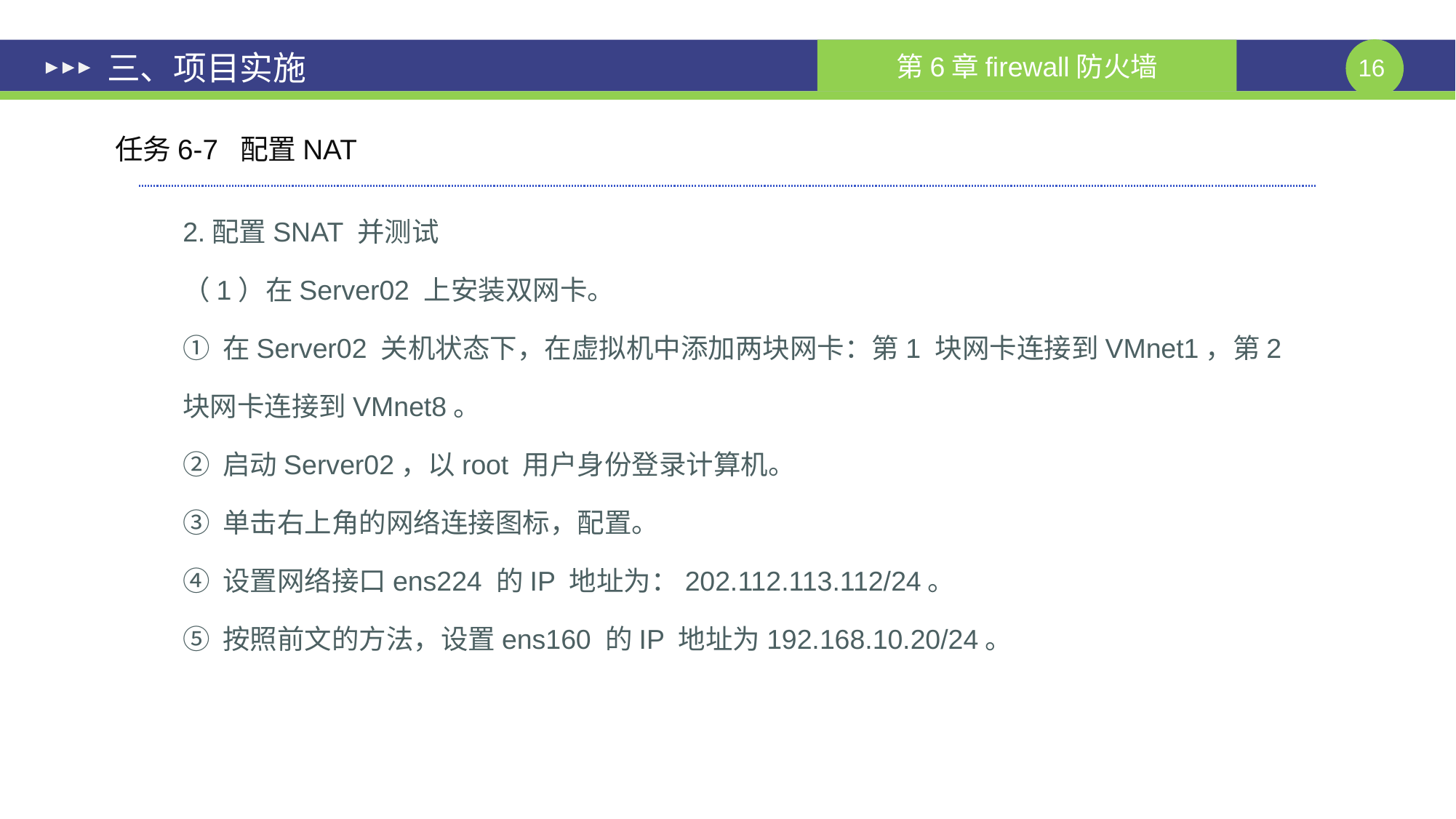

# 三、项目实施
任务6-7  配置NAT

2.配置SNAT 并测试
（1）在Server02 上安装双网卡。
① 在Server02 关机状态下，在虚拟机中添加两块网卡：第1 块网卡连接到VMnet1，第2
块网卡连接到VMnet8。
② 启动Server02，以root 用户身份登录计算机。
③ 单击右上角的网络连接图标，配置。
④ 设置网络接口ens224 的IP 地址为：202.112.113.112/24。
⑤ 按照前文的方法，设置ens160 的IP 地址为192.168.10.20/24。